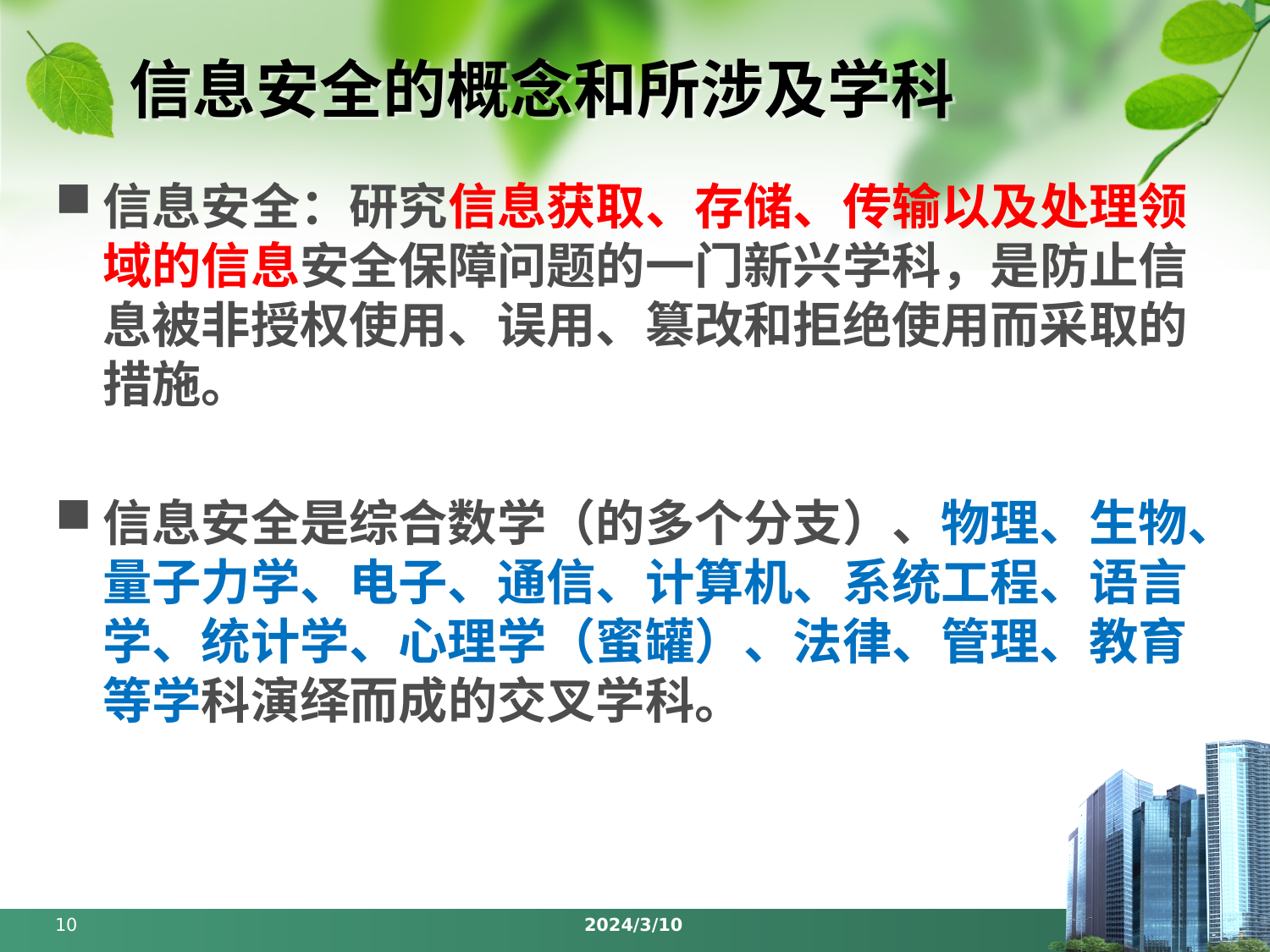

# 信息安全的概念和所涉及学科
信息安全：研究信息获取、存储、传输以及处理领域的信息安全保障问题的一门新兴学科，是防止信息被非授权使用、误用、篡改和拒绝使用而采取的措施。

信息安全是综合数学（的多个分支）、物理、生物、量子力学、电子、通信、计算机、系统工程、语言学、统计学、心理学（蜜罐）、法律、管理、教育等学科演绎而成的交叉学科。
10
2024/3/10